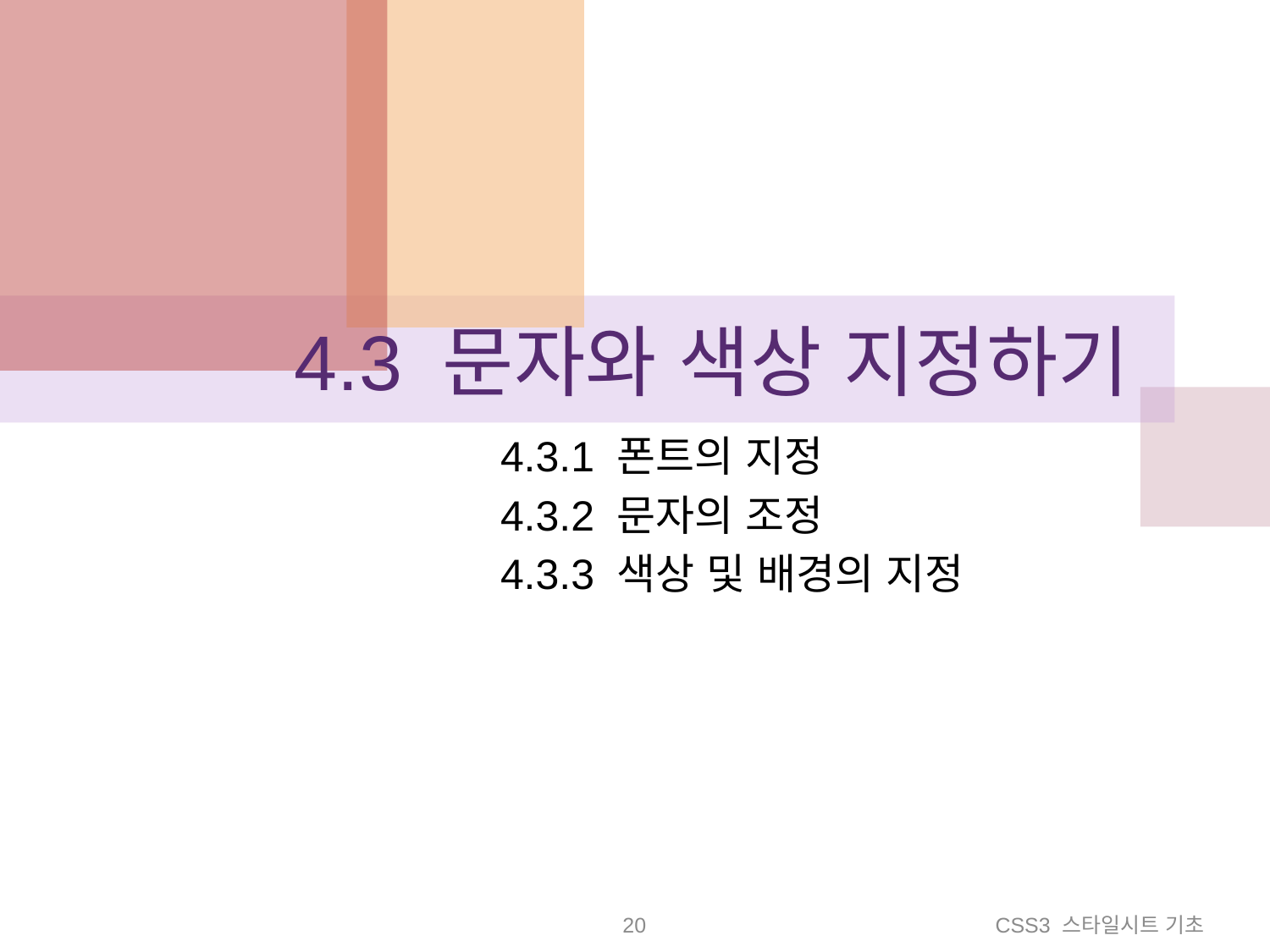

# 4.3 문자와 색상 지정하기
4.3.1 폰트의 지정
4.3.2 문자의 조정
4.3.3 색상 및 배경의 지정
20
CSS3 스타일시트 기초